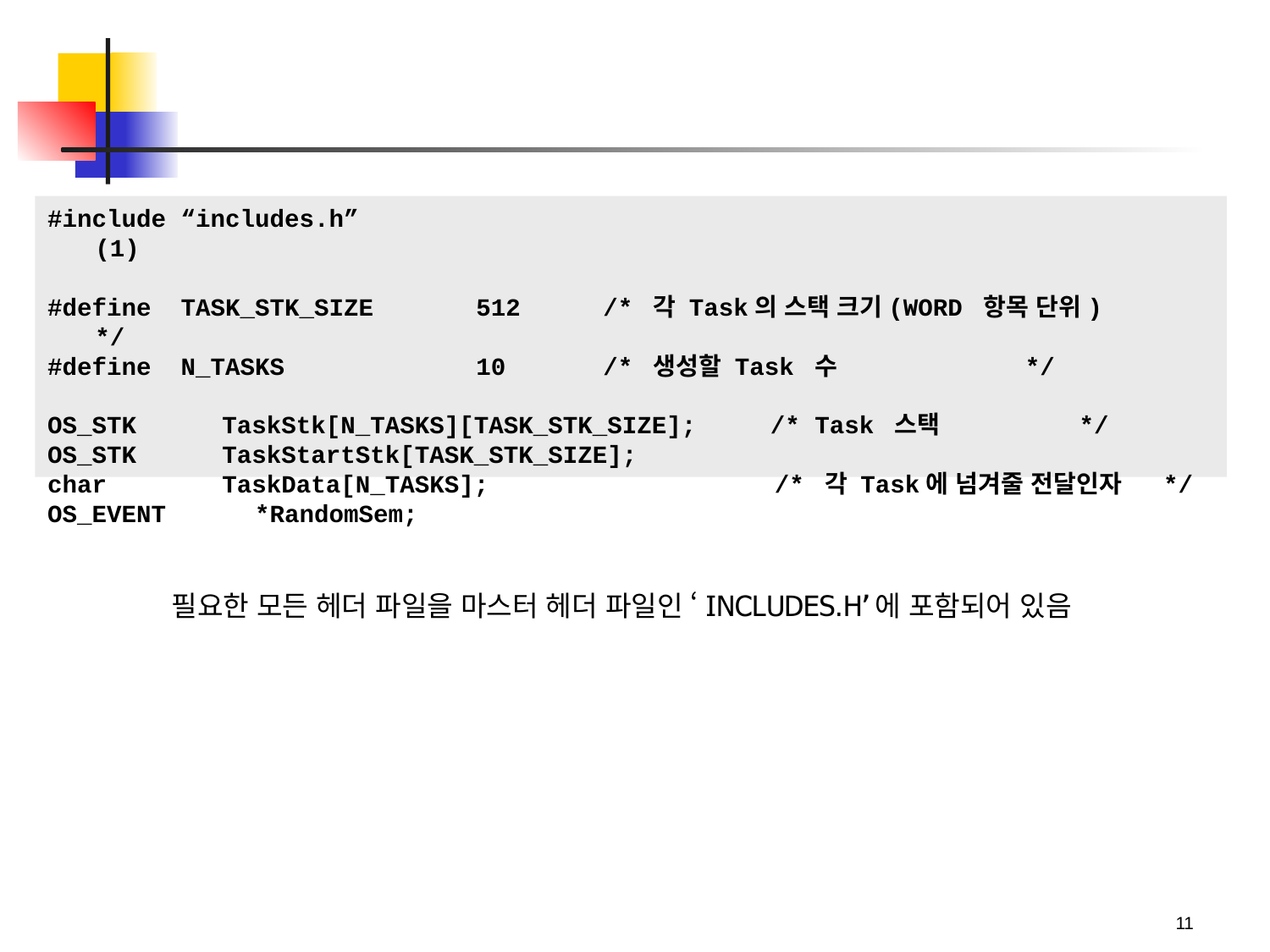

#
#include “includes.h”						      (1)

#define  TASK_STK_SIZE	512     	/* 각 Task의 스택 크기(WORD 항목 단위)       */
#define  N_TASKS		10    	/* 생성할 Task 수                          */

OS_STK	TaskStk[N_TASKS][TASK_STK_SIZE];     /* Task 스택                   */
OS_STK	TaskStartStk[TASK_STK_SIZE];
char	TaskData[N_TASKS];              	   /* 각 Task에 넘겨줄 전달인자     */
OS_EVENT      *RandomSem;
필요한 모든 헤더 파일을 마스터 헤더 파일인 ‘INCLUDES.H’에 포함되어 있음
11